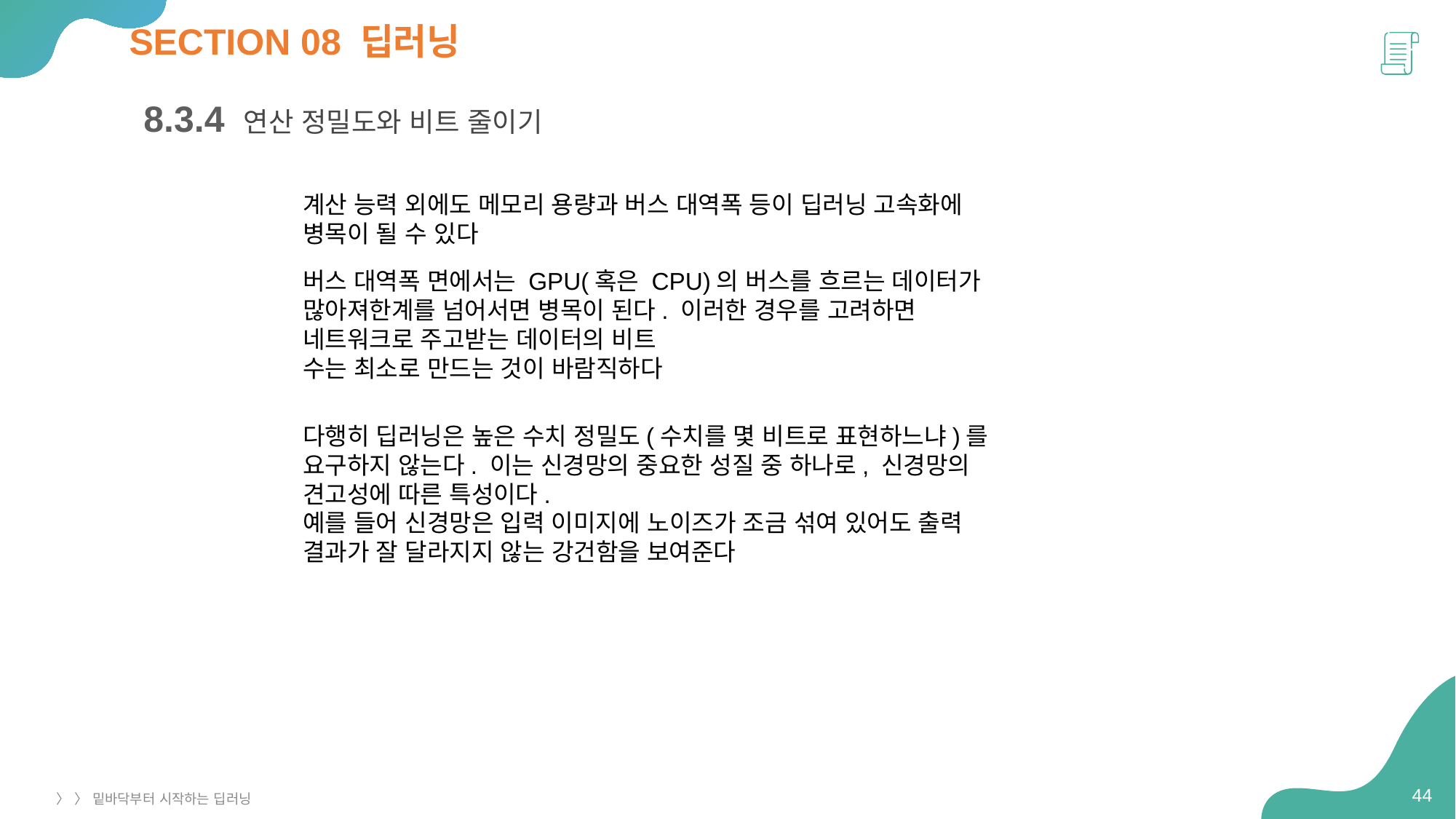

SECTION 08 딥러닝
8.3.4 연산 정밀도와 비트 줄이기
계산 능력 외에도 메모리 용량과 버스 대역폭 등이 딥러닝 고속화에 병목이 될 수 있다
버스 대역폭 면에서는 GPU(혹은 CPU)의 버스를 흐르는 데이터가 많아져한계를 넘어서면 병목이 된다. 이러한 경우를 고려하면 네트워크로 주고받는 데이터의 비트
수는 최소로 만드는 것이 바람직하다
다행히 딥러닝은 높은 수치 정밀도(수치를 몇 비트로 표현하느냐)를 요구하지 않는다. 이는 신경망의 중요한 성질 중 하나로, 신경망의 견고성에 따른 특성이다.
예를 들어 신경망은 입력 이미지에 노이즈가 조금 섞여 있어도 출력 결과가 잘 달라지지 않는 강건함을 보여준다
44
〉 〉 밑바닥부터 시작하는 딥러닝